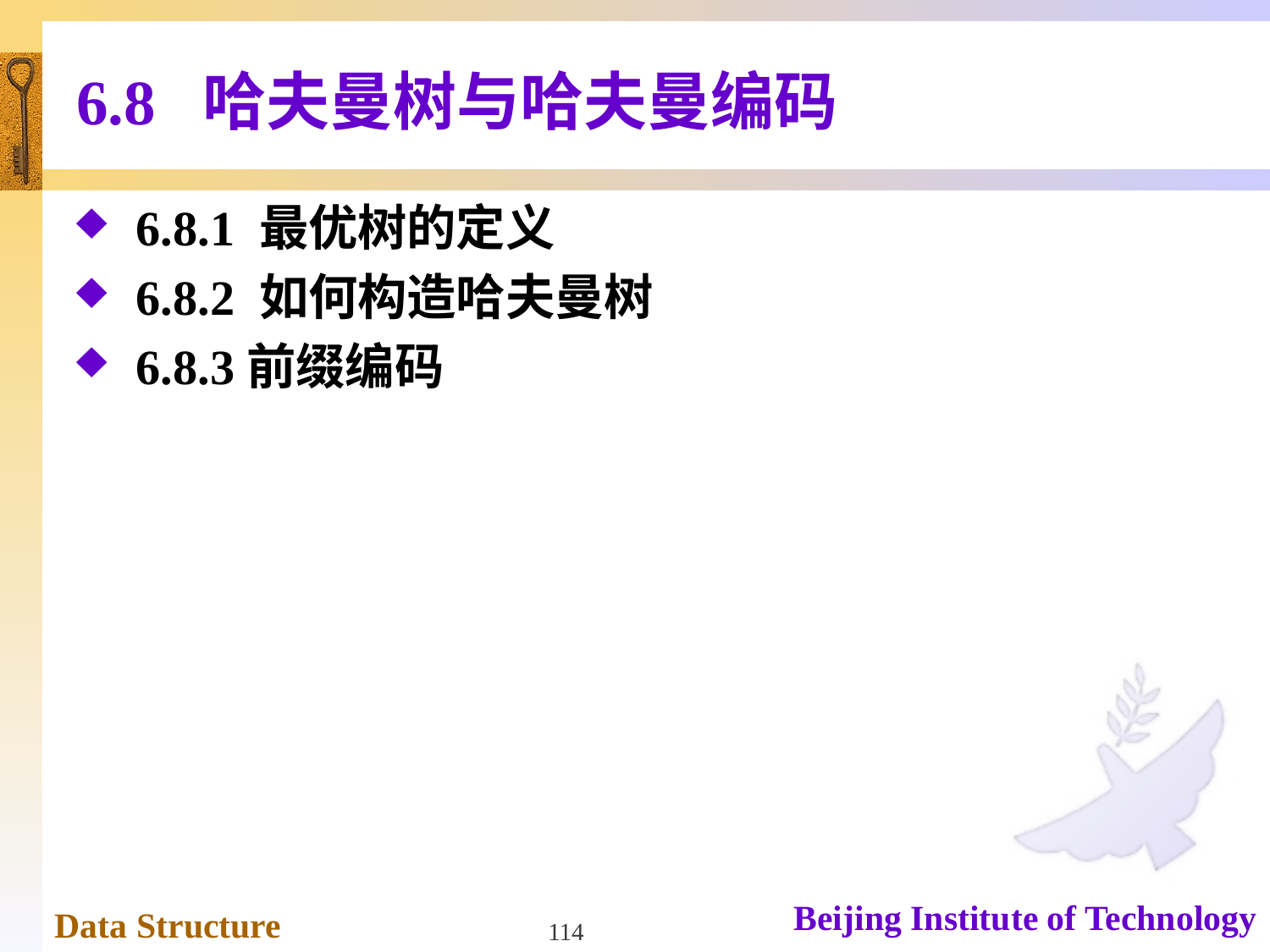

# 6.8  哈夫曼树与哈夫曼编码
 6.8.1 最优树的定义
 6.8.2 如何构造哈夫曼树
 6.8.3前缀编码
114